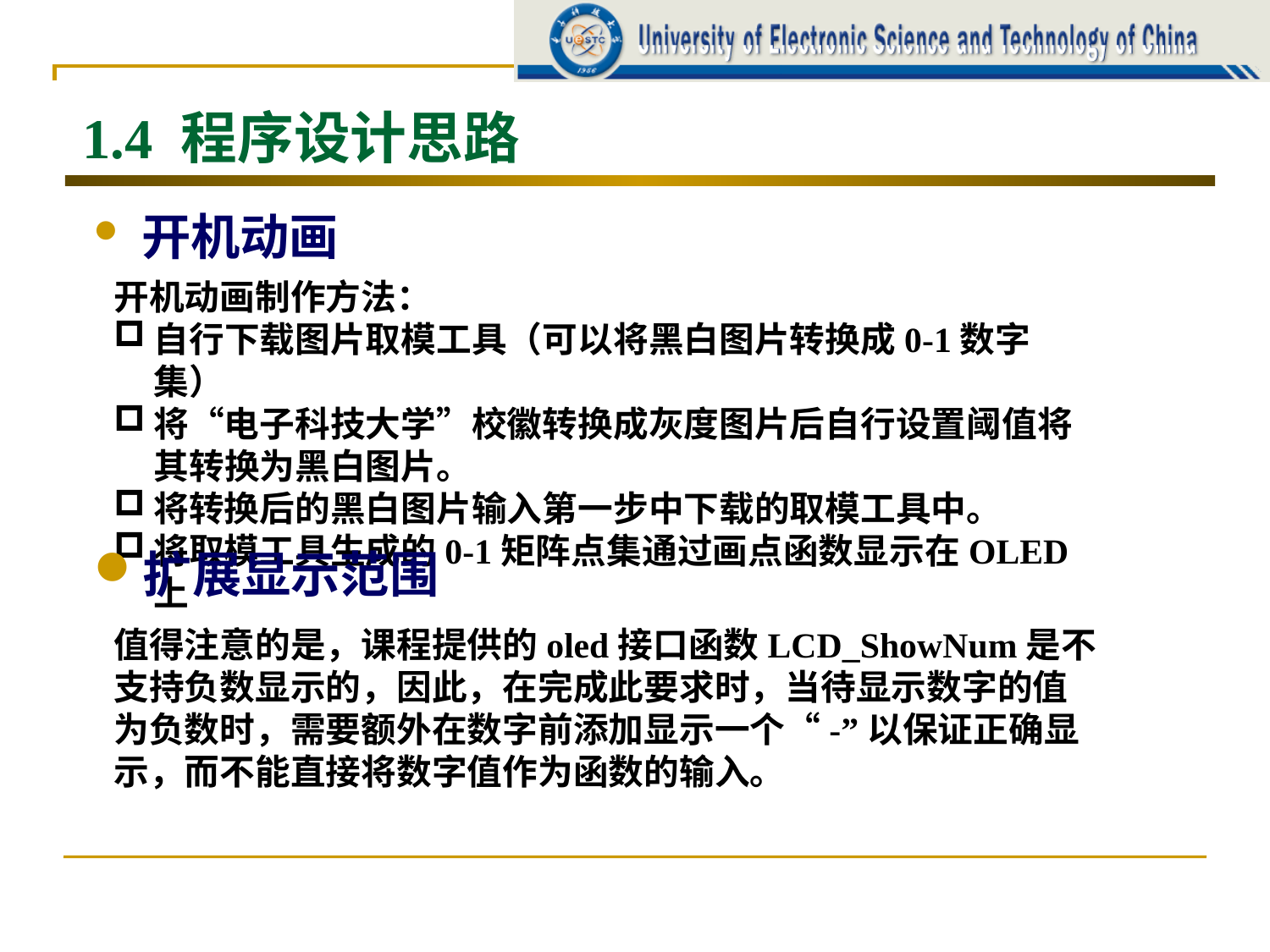

# 1.4 程序设计思路
开机动画

开机动画制作方法：
自行下载图片取模工具（可以将黑白图片转换成0-1数字集）
将“电子科技大学”校徽转换成灰度图片后自行设置阈值将其转换为黑白图片。
将转换后的黑白图片输入第一步中下载的取模工具中。
将取模工具生成的0-1矩阵点集通过画点函数显示在OLED上
扩展显示范围
值得注意的是，课程提供的oled接口函数LCD_ShowNum是不支持负数显示的，因此，在完成此要求时，当待显示数字的值为负数时，需要额外在数字前添加显示一个“-”以保证正确显示，而不能直接将数字值作为函数的输入。